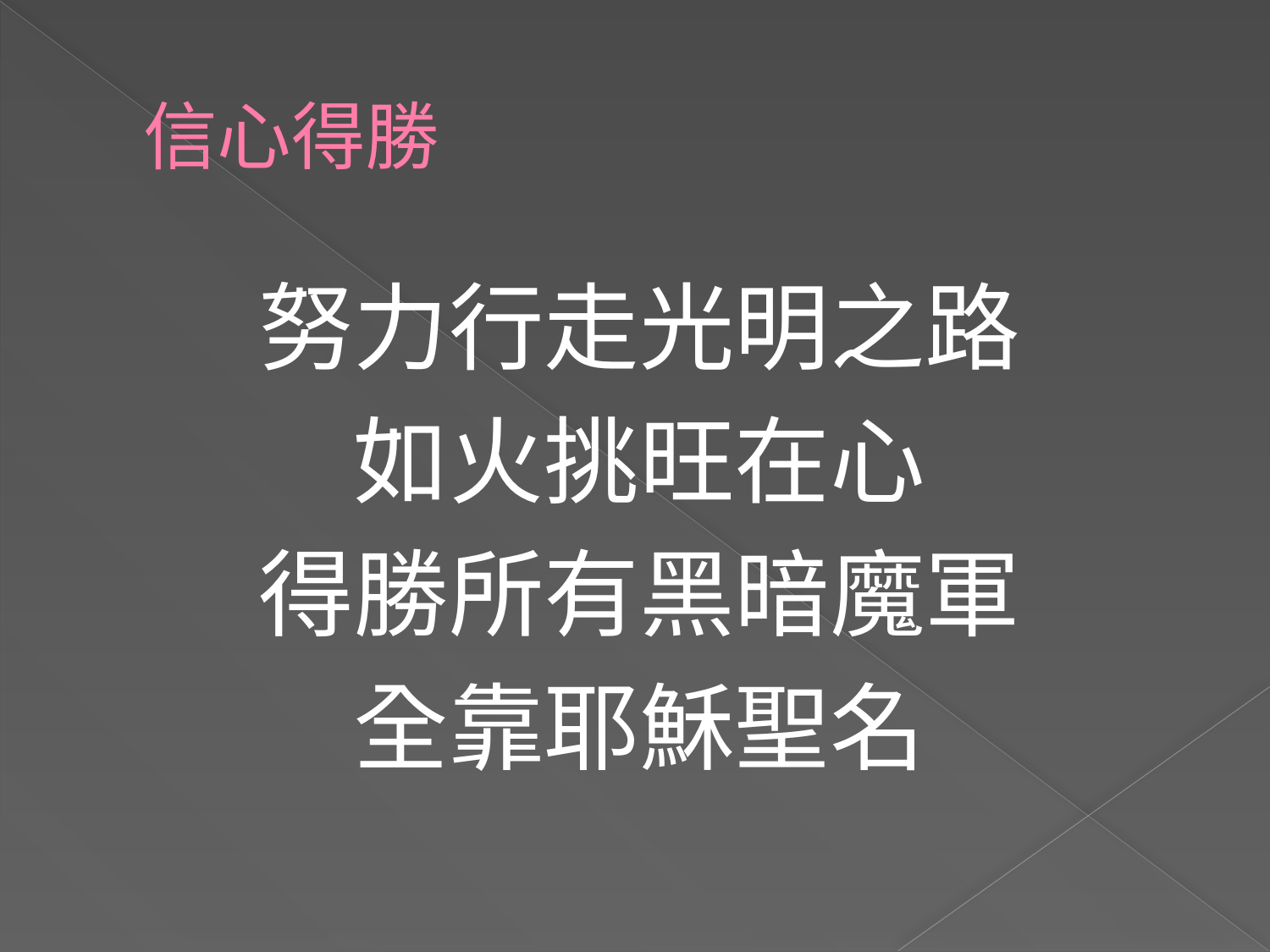

# 信心得勝
努力行走光明之路
如火挑旺在心
得勝所有黑暗魔軍
全靠耶穌聖名